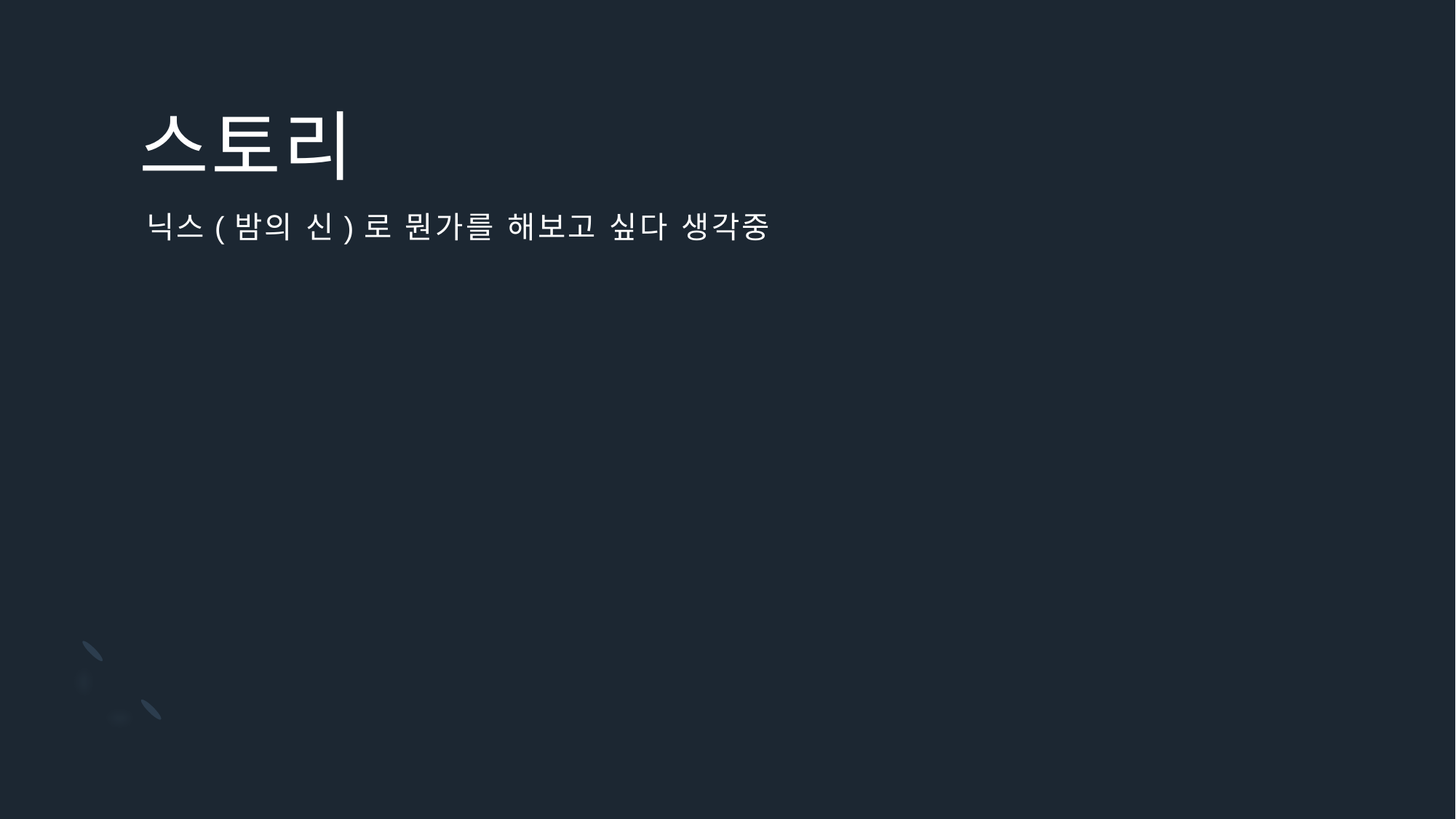

스토리
# 닉스(밤의 신)로 뭔가를 해보고 싶다 생각중